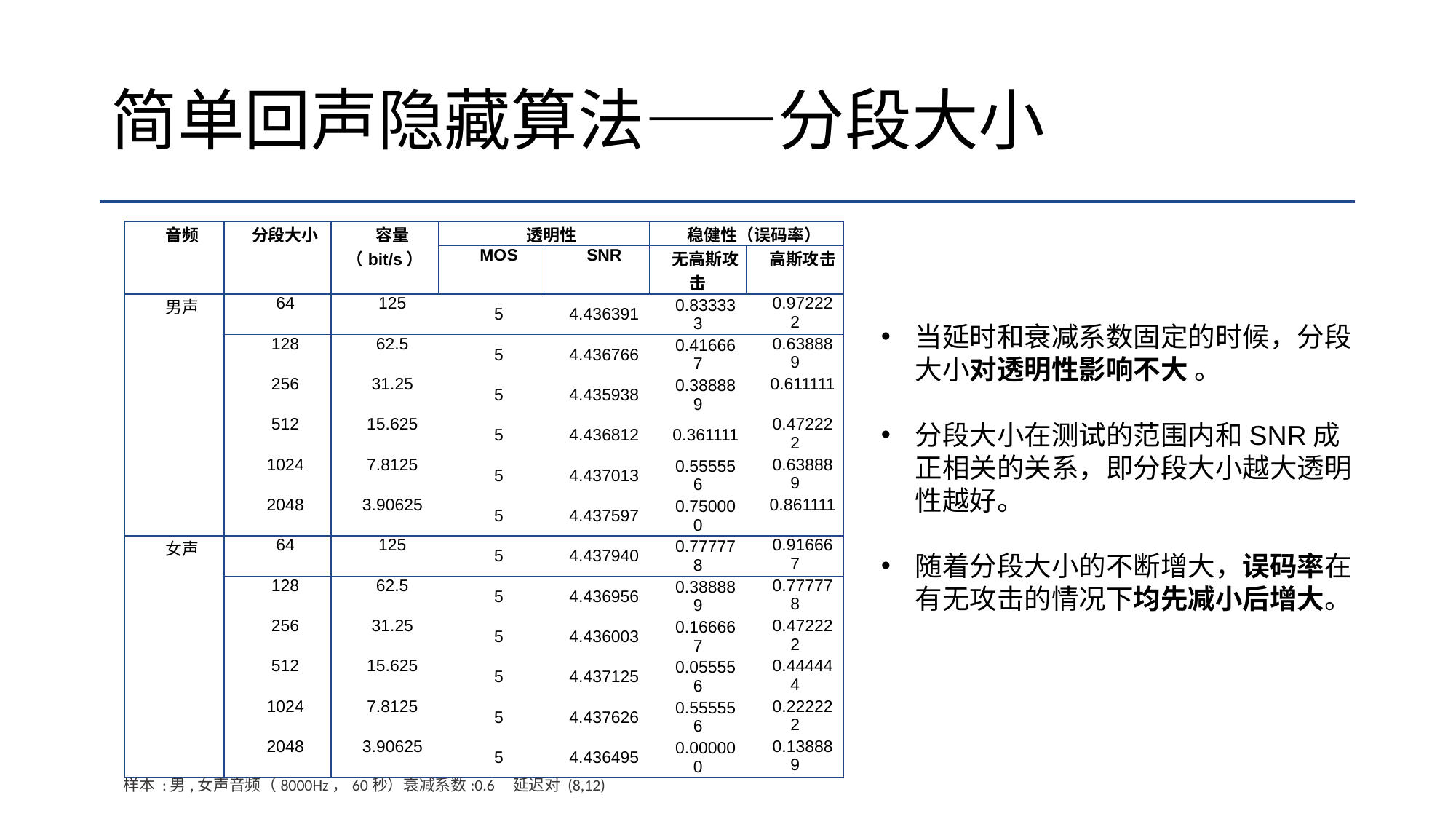

# 简单回声隐藏算法——分段大小
| 音频 | 分段大小 | 容量（bit/s） | 透明性 |  | 稳健性（误码率） |  |
| --- | --- | --- | --- | --- | --- | --- |
|  |  |  | MOS | SNR | 无高斯攻击 | 高斯攻击 |
| 男声 | 64 | 125 | 5 | 4.436391 | 0.833333 | 0.972222 |
|  | 128 | 62.5 | 5 | 4.436766 | 0.416667 | 0.638889 |
|  | 256 | 31.25 | 5 | 4.435938 | 0.388889 | 0.611111 |
|  | 512 | 15.625 | 5 | 4.436812 | 0.361111 | 0.472222 |
|  | 1024 | 7.8125 | 5 | 4.437013 | 0.555556 | 0.638889 |
|  | 2048 | 3.90625 | 5 | 4.437597 | 0.750000 | 0.861111 |
| 女声 | 64 | 125 | 5 | 4.437940 | 0.777778 | 0.916667 |
|  | 128 | 62.5 | 5 | 4.436956 | 0.388889 | 0.777778 |
|  | 256 | 31.25 | 5 | 4.436003 | 0.166667 | 0.472222 |
|  | 512 | 15.625 | 5 | 4.437125 | 0.055556 | 0.444444 |
|  | 1024 | 7.8125 | 5 | 4.437626 | 0.555556 | 0.222222 |
|  | 2048 | 3.90625 | 5 | 4.436495 | 0.000000 | 0.138889 |
当延时和衰减系数固定的时候，分段大小对透明性影响不大 。

分段大小在测试的范围内和SNR成正相关的关系，即分段大小越大透明性越好。

随着分段大小的不断增大，误码率在有无攻击的情况下均先减小后增大。

样本 :男,女声音频（8000Hz，60秒）衰减系数:0.6    延迟对 (8,12)